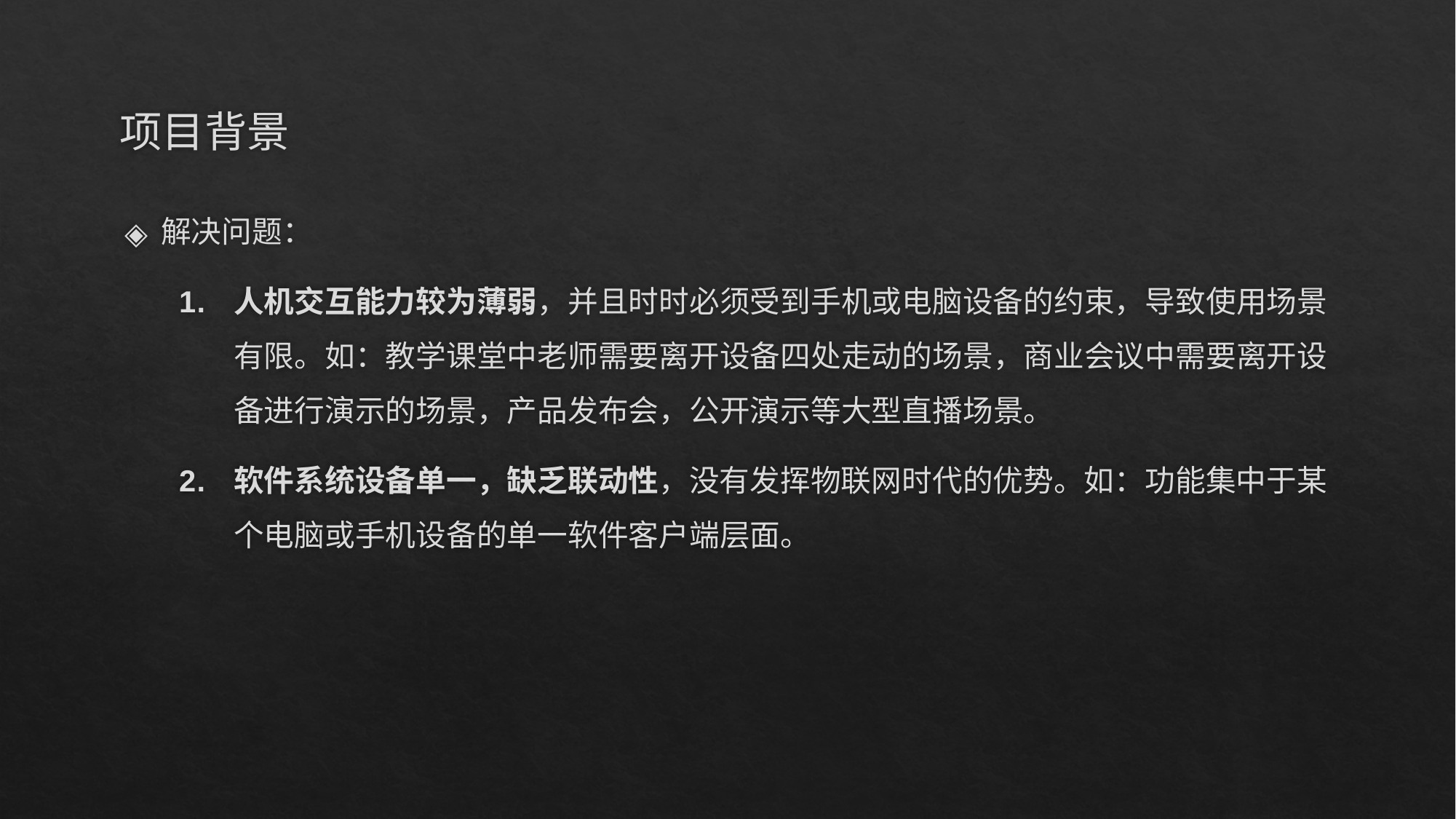

# 项目背景
解决问题：
人机交互能力较为薄弱，并且时时必须受到手机或电脑设备的约束，导致使用场景有限。如：教学课堂中老师需要离开设备四处走动的场景，商业会议中需要离开设备进行演示的场景，产品发布会，公开演示等大型直播场景。
软件系统设备单一，缺乏联动性，没有发挥物联网时代的优势。如：功能集中于某个电脑或手机设备的单一软件客户端层面。